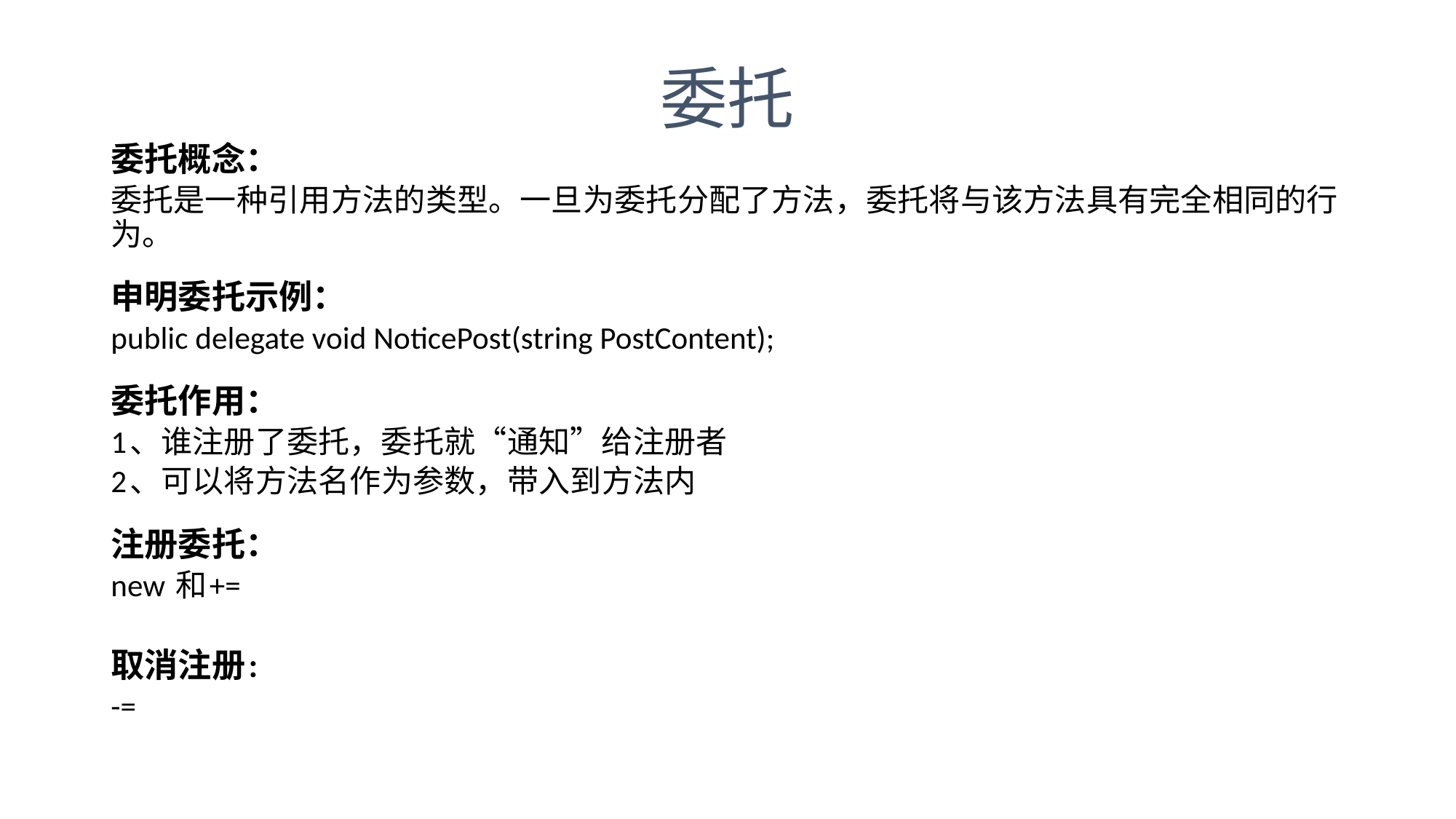

委托
委托概念：
委托是一种引用方法的类型。一旦为委托分配了方法，委托将与该方法具有完全相同的行为。

申明委托示例：
public delegate void NoticePost(string PostContent);

委托作用：
1、谁注册了委托，委托就“通知”给注册者
2、可以将方法名作为参数，带入到方法内

注册委托：
new 和+=

取消注册:
-=